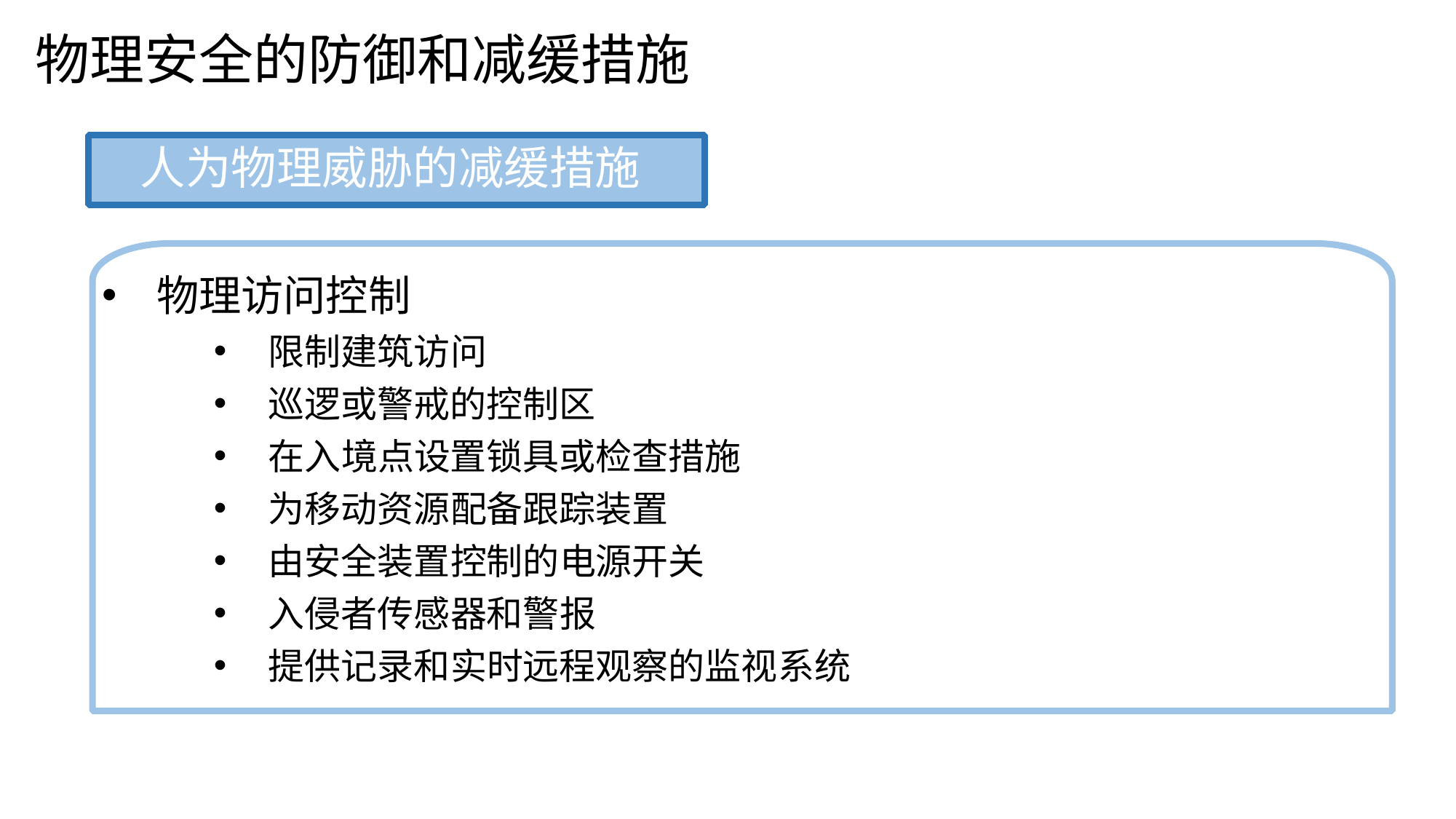

物理安全的防御和减缓措施

人为物理威胁的减缓措施
物理访问控制
限制建筑访问
巡逻或警戒的控制区
在入境点设置锁具或检查措施
为移动资源配备跟踪装置
由安全装置控制的电源开关
入侵者传感器和警报
提供记录和实时远程观察的监视系统